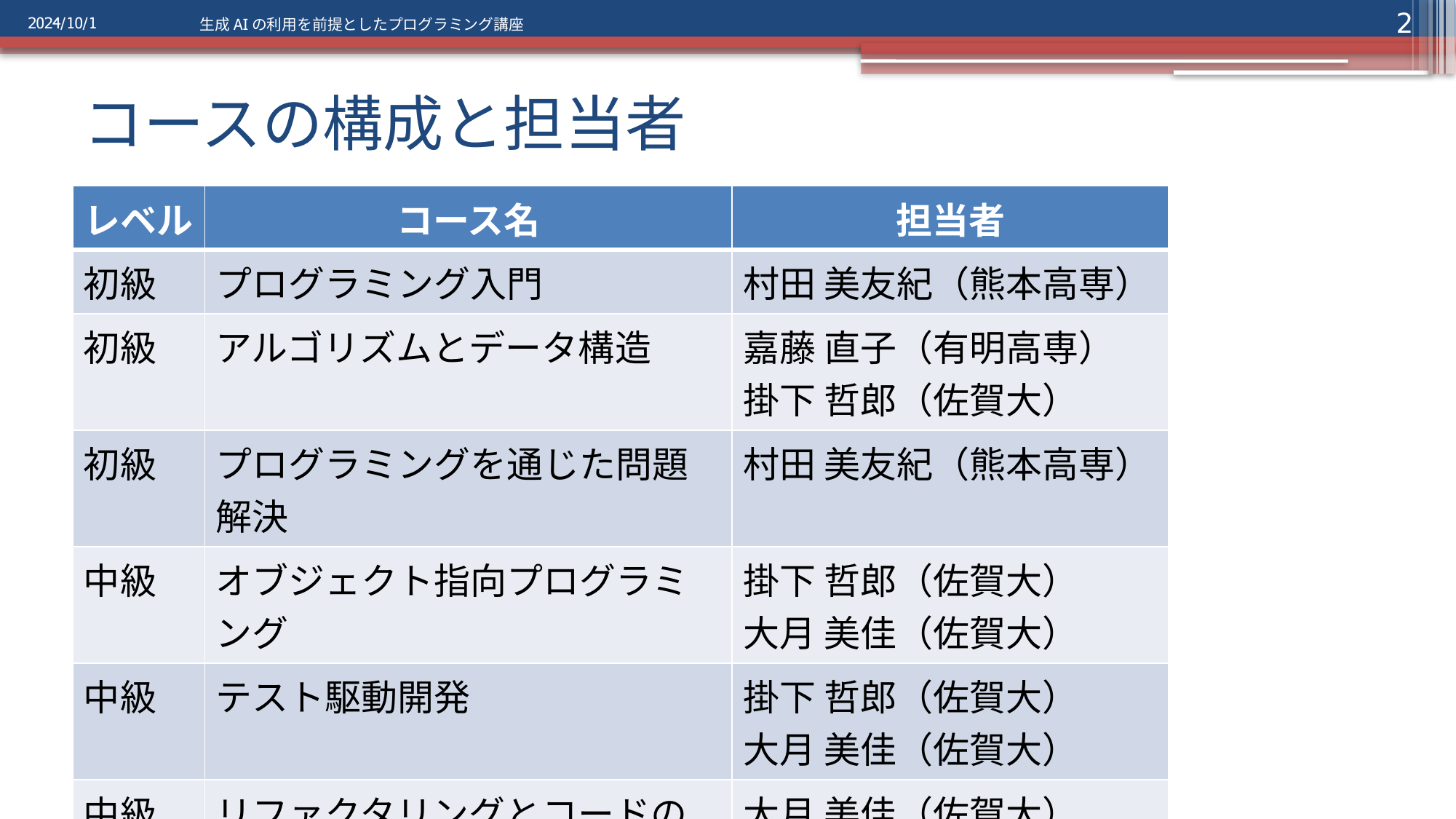

2
2024/10/1
生成AIの利用を前提としたプログラミング講座
# コースの構成と担当者
| レベル | コース名 | 担当者 |
| --- | --- | --- |
| 初級 | プログラミング入門 | 村田 美友紀（熊本高専） |
| 初級 | アルゴリズムとデータ構造 | 嘉藤 直子（有明高専） 掛下 哲郎（佐賀大） |
| 初級 | プログラミングを通じた問題解決 | 村田 美友紀（熊本高専） |
| 中級 | オブジェクト指向プログラミング | 掛下 哲郎（佐賀大） 大月 美佳（佐賀大） |
| 中級 | テスト駆動開発 | 掛下 哲郎（佐賀大） 大月 美佳（佐賀大） |
| 中級 | リファクタリングとコードの最適化 | 大月 美佳（佐賀大） |
| 中級 | 実践的なプロジェクト開発 | 大月 美佳（佐賀大） |